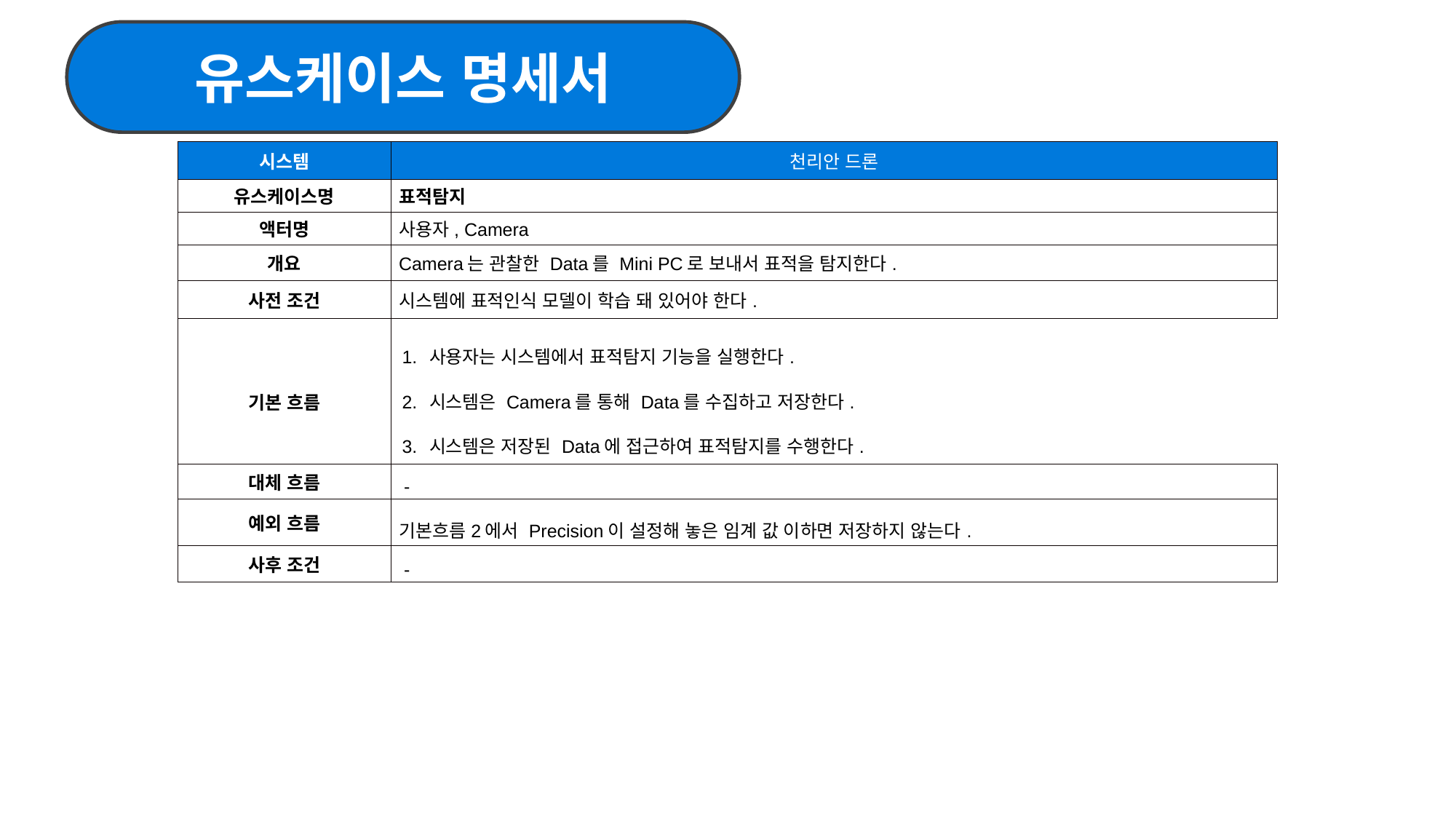

유스케이스 명세서
| 시스템 | 천리안 드론 |
| --- | --- |
| 유스케이스명 | 표적탐지 |
| 액터명 | 사용자, Camera |
| 개요 | Camera는 관찰한 Data를 Mini PC로 보내서 표적을 탐지한다. |
| 사전 조건 | 시스템에 표적인식 모델이 학습 돼 있어야 한다. |
| 기본 흐름 | 사용자는 시스템에서 표적탐지 기능을 실행한다. 시스템은 Camera를 통해 Data를 수집하고 저장한다. 시스템은 저장된 Data에 접근하여 표적탐지를 수행한다. |
| 대체 흐름 | - |
| 예외 흐름 | 기본흐름2에서 Precision이 설정해 놓은 임계 값 이하면 저장하지 않는다. |
| 사후 조건 | - |